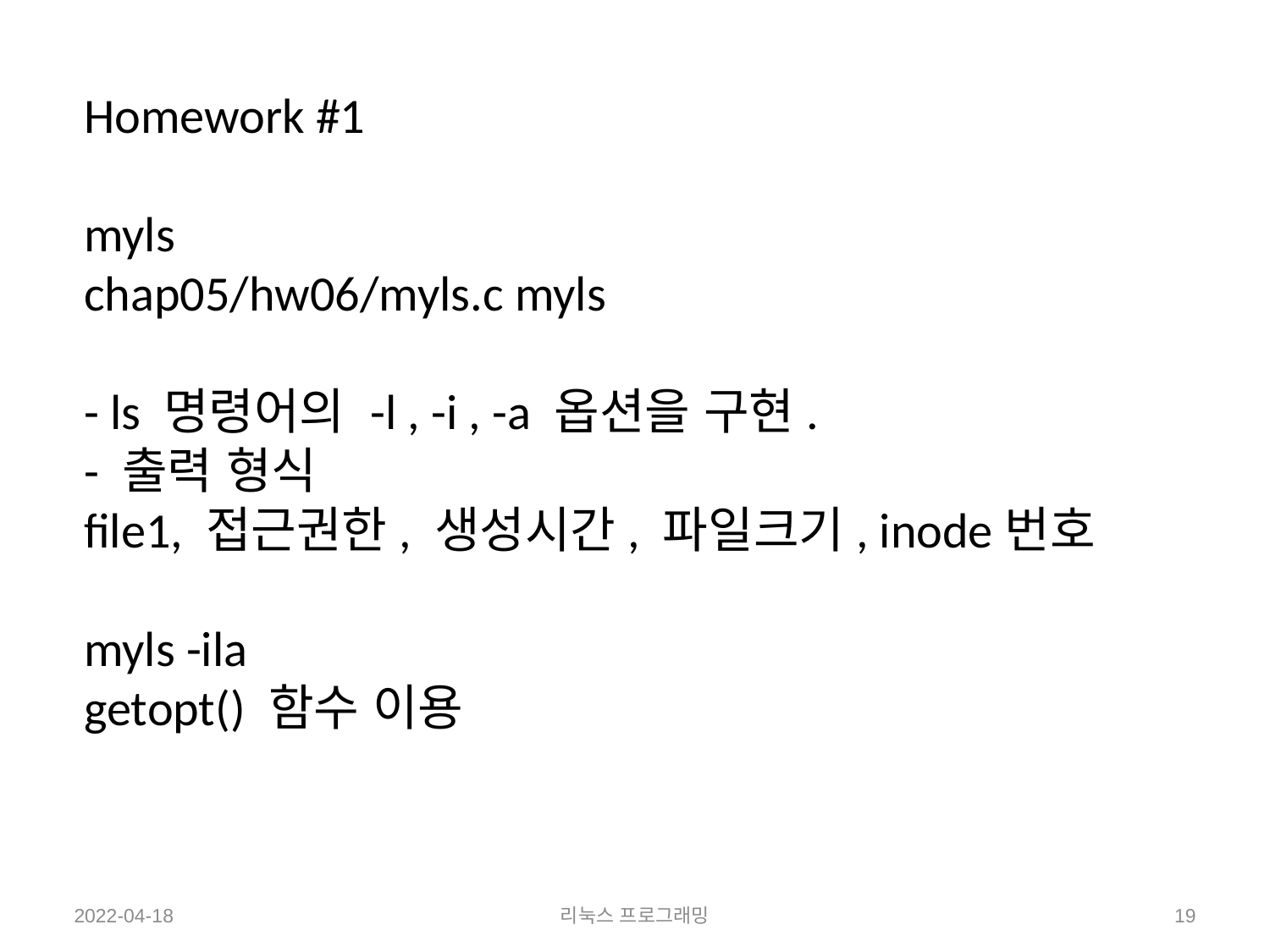

Homework #1

myls
chap05/hw06/myls.c myls

- ls 명령어의 -l , -i , -a 옵션을 구현.
- 출력 형식
file1, 접근권한, 생성시간, 파일크기, inode번호

myls -ila
getopt() 함수 이용
2022-04-18
리눅스 프로그래밍
19